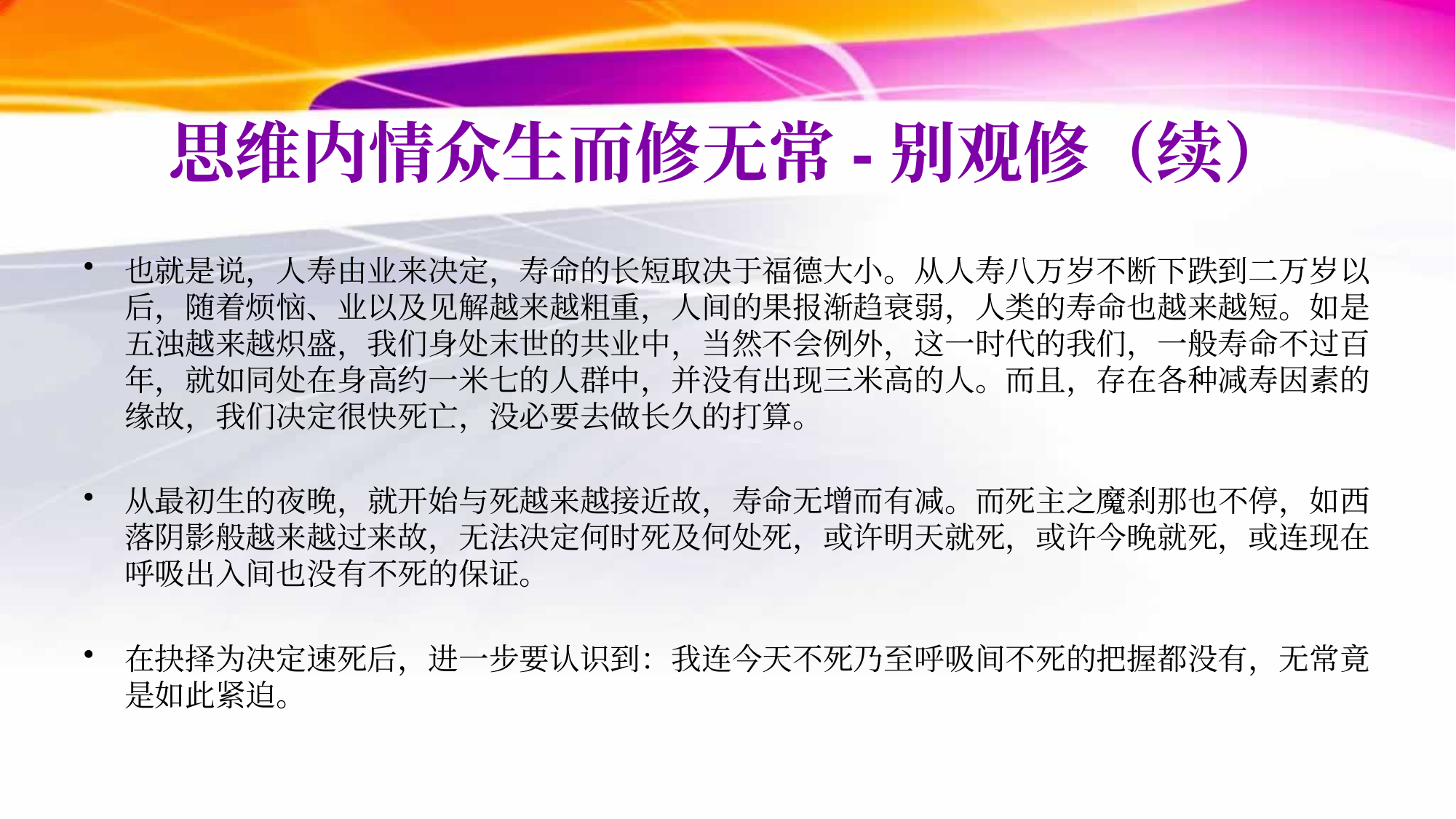

# 思维内情众生而修无常-别观修（续）
也就是说，人寿由业来决定，寿命的长短取决于福德大小。从人寿八万岁不断下跌到二万岁以后，随着烦恼、业以及见解越来越粗重，人间的果报渐趋衰弱，人类的寿命也越来越短。如是五浊越来越炽盛，我们身处末世的共业中，当然不会例外，这一时代的我们，一般寿命不过百年，就如同处在身高约一米七的人群中，并没有出现三米高的人。而且，存在各种减寿因素的缘故，我们决定很快死亡，没必要去做长久的打算。

从最初生的夜晚，就开始与死越来越接近故，寿命无增而有减。而死主之魔刹那也不停，如西落阴影般越来越过来故，无法决定何时死及何处死，或许明天就死，或许今晚就死，或连现在呼吸出入间也没有不死的保证。

在抉择为决定速死后，进一步要认识到：我连今天不死乃至呼吸间不死的把握都没有，无常竟是如此紧迫。